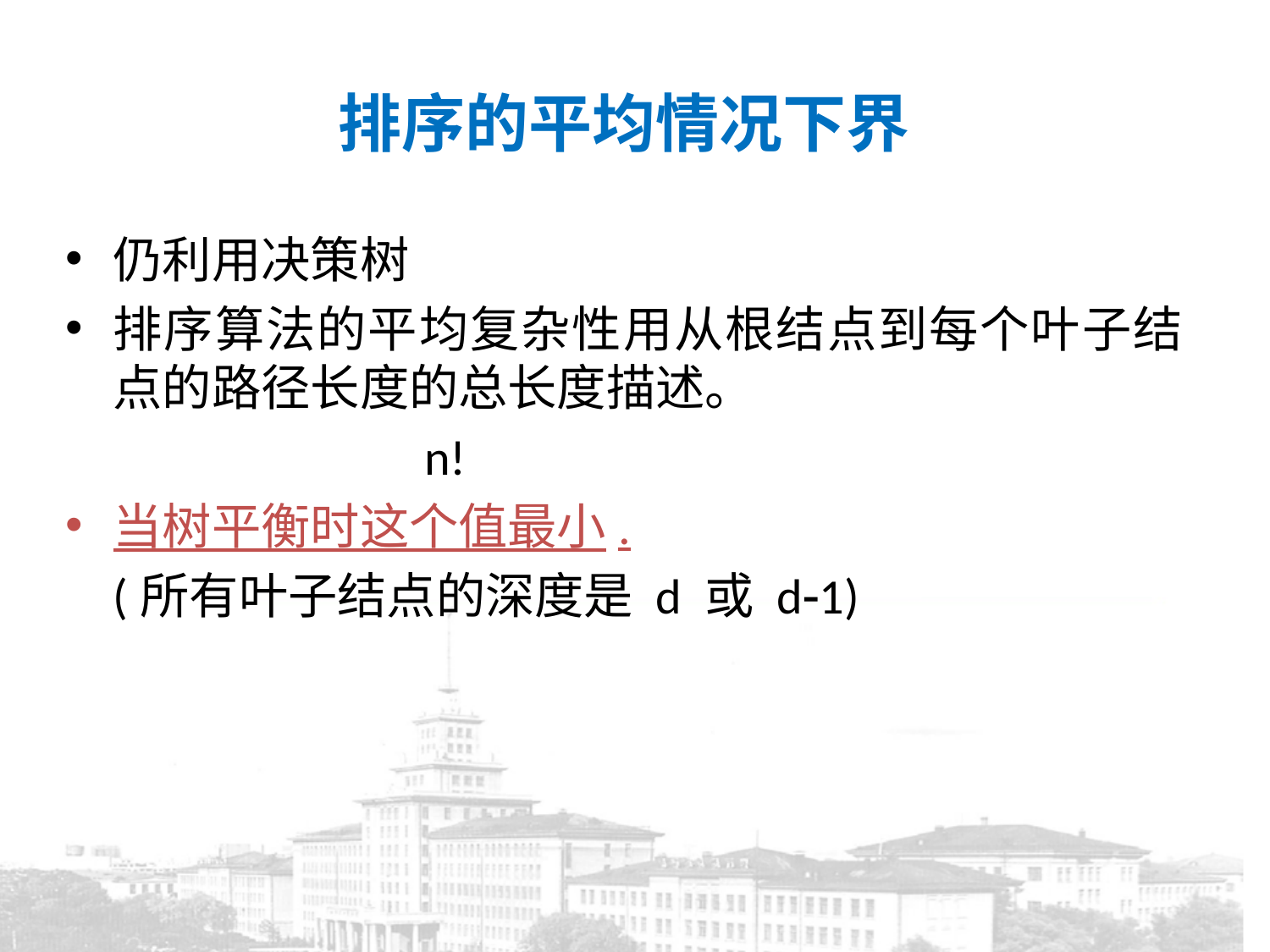

# 排序的平均情况下界
仍利用决策树
排序算法的平均复杂性用从根结点到每个叶子结点的路径长度的总长度描述。
                                n!
当树平衡时这个值最小.
	(所有叶子结点的深度是 d 或 d−1)